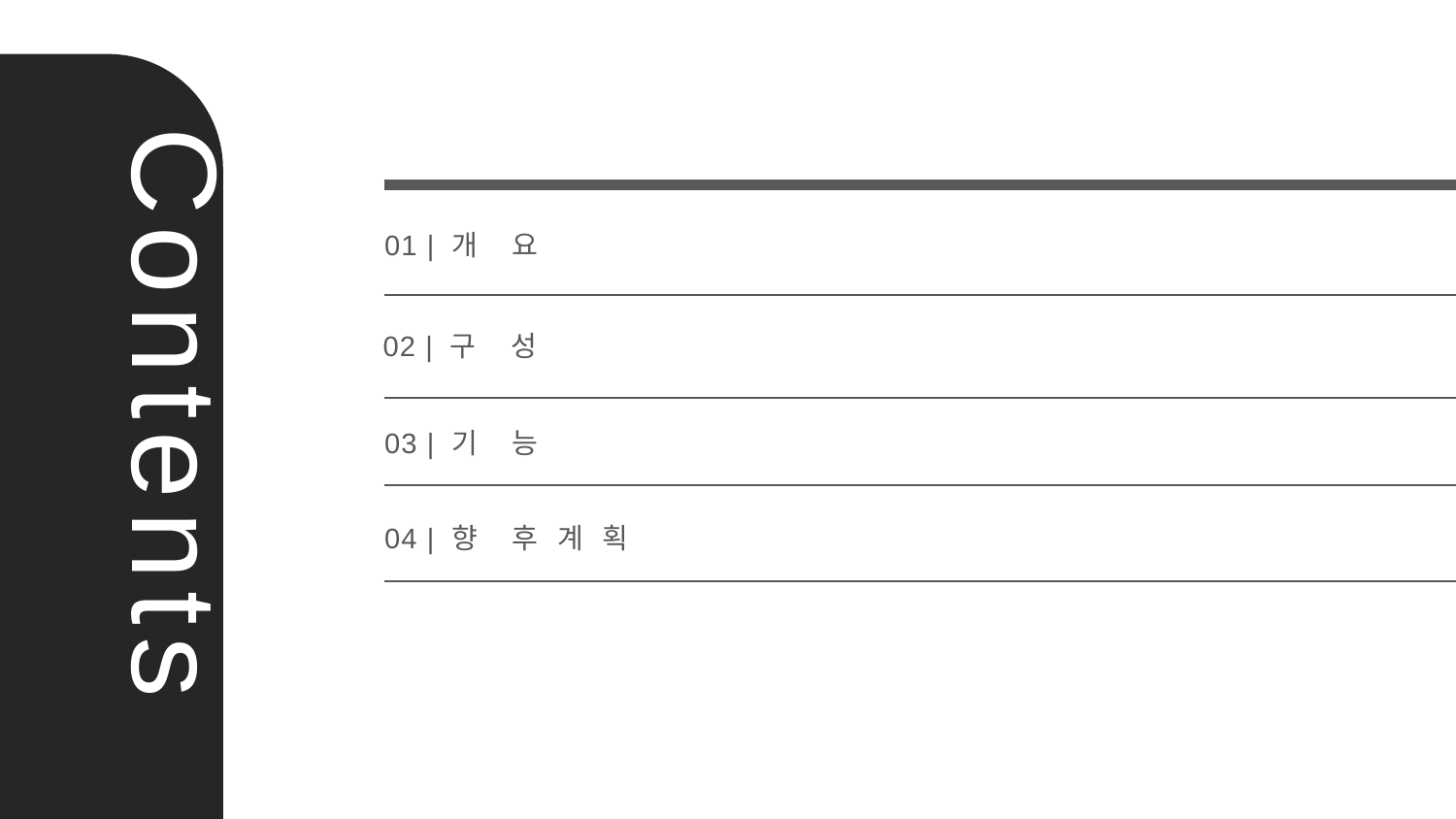

01 | 개	요

  02 | 구	성
Contents
  03 | 기	능
  04 | 향	후  계  획